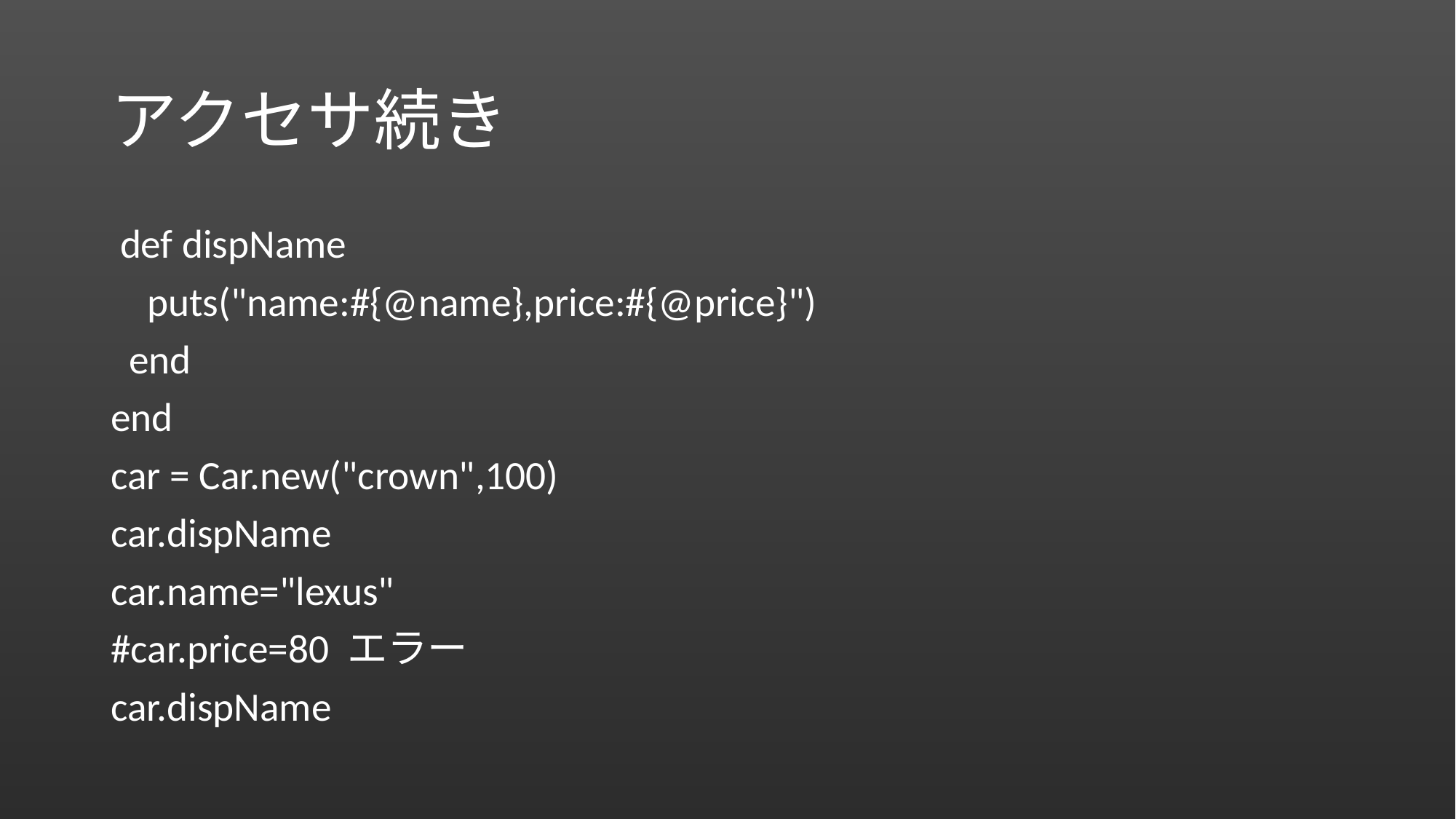

# アクセサ続き
 def dispName
    puts("name:#{@name},price:#{@price}")
  end
end
car = Car.new("crown",100)
car.dispName
car.name="lexus"
#car.price=80 エラー
car.dispName